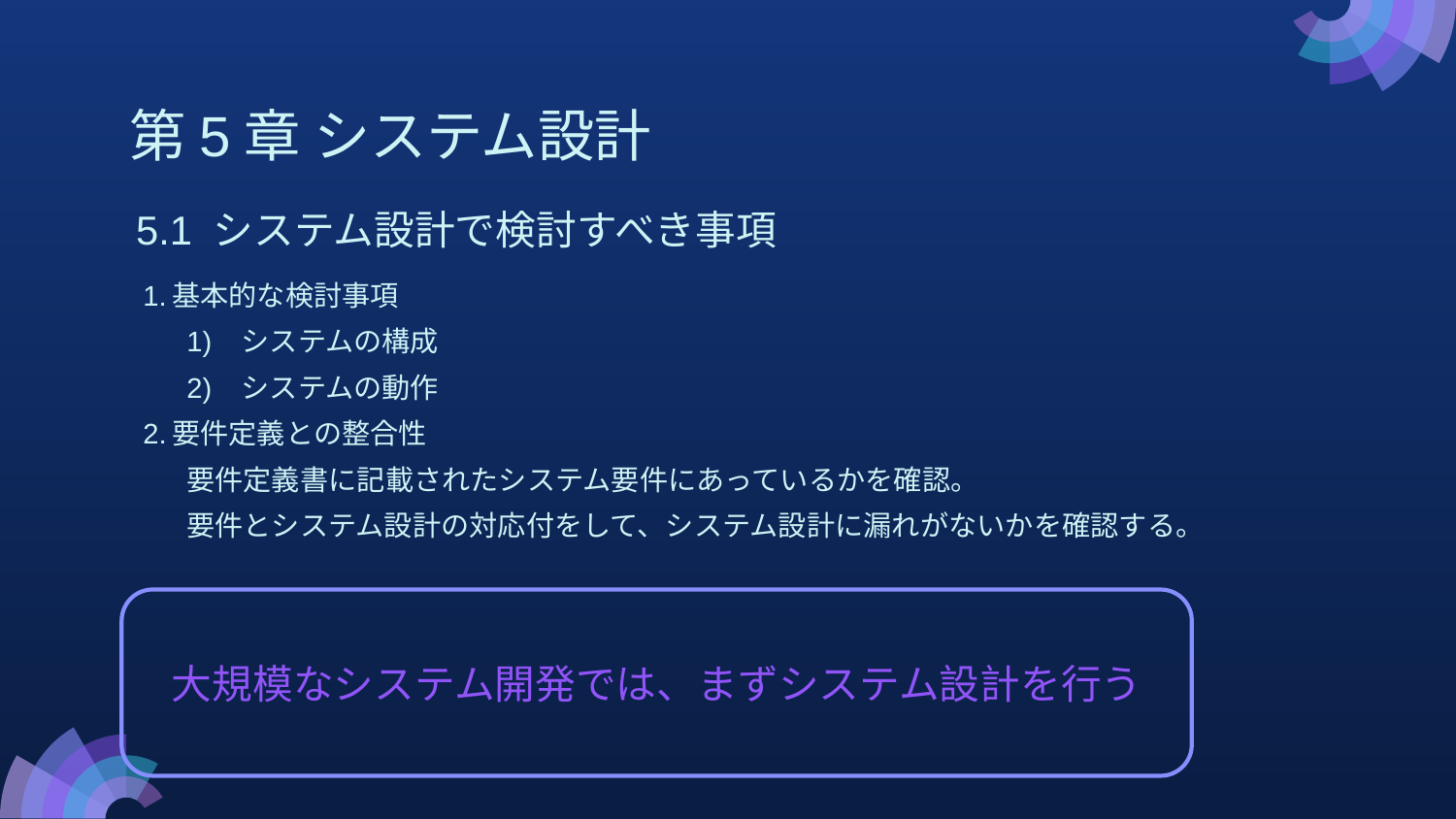

# 第5章 システム設計
5.1 システム設計で検討すべき事項
基本的な検討事項
システムの構成
システムの動作
要件定義との整合性
要件定義書に記載されたシステム要件にあっているかを確認。
要件とシステム設計の対応付をして、システム設計に漏れがないかを確認する。

大規模なシステム開発では、まずシステム設計を行う